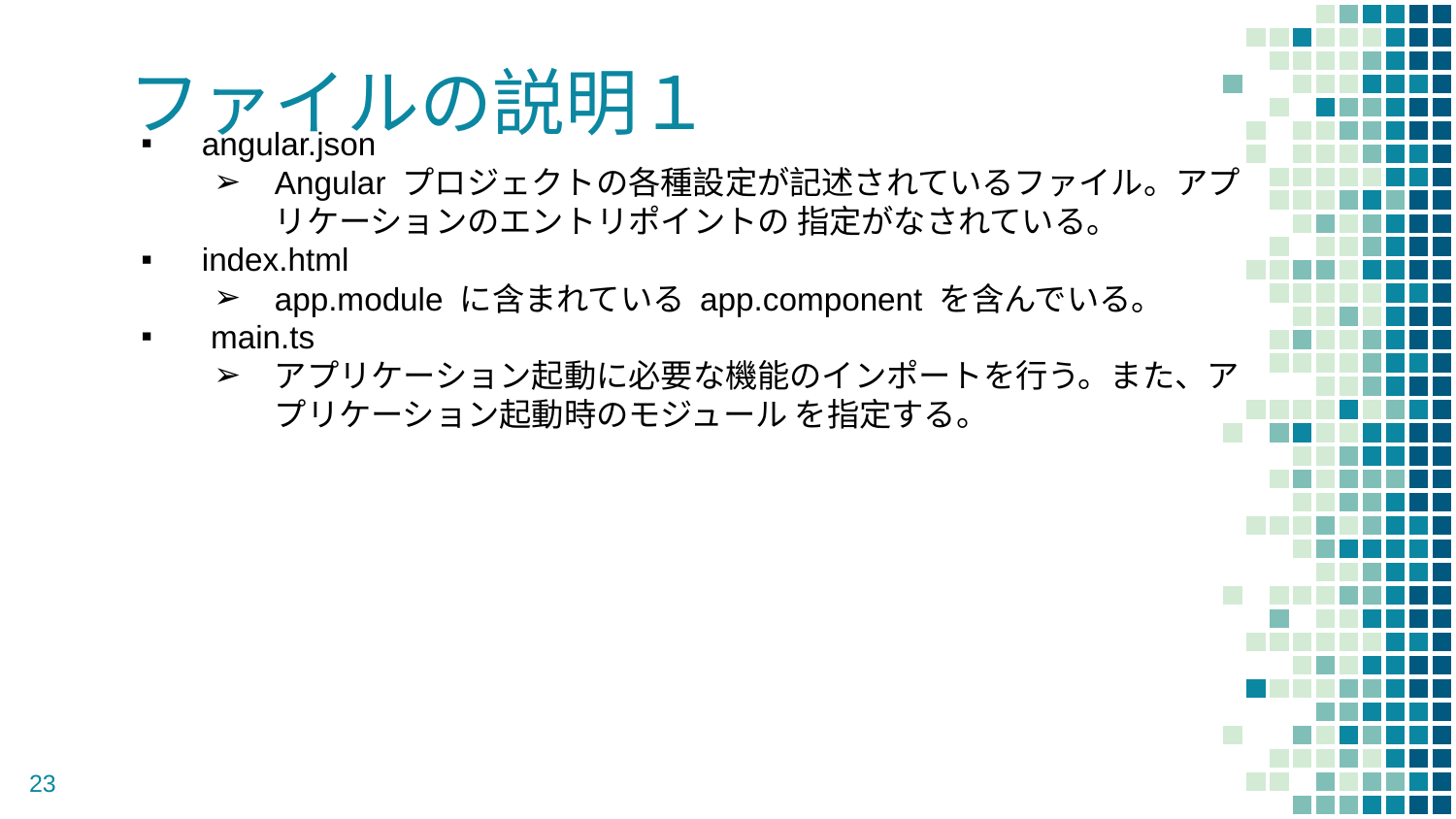

# ファイルの説明１
angular.json
Angular プロジェクトの各種設定が記述されているファイル。アプリケーションのエントリポイントの 指定がなされている。
index.html
app.module に含まれている app.component を含んでいる。
 main.ts
アプリケーション起動に必要な機能のインポートを行う。また、アプリケーション起動時のモジュール を指定する。
23